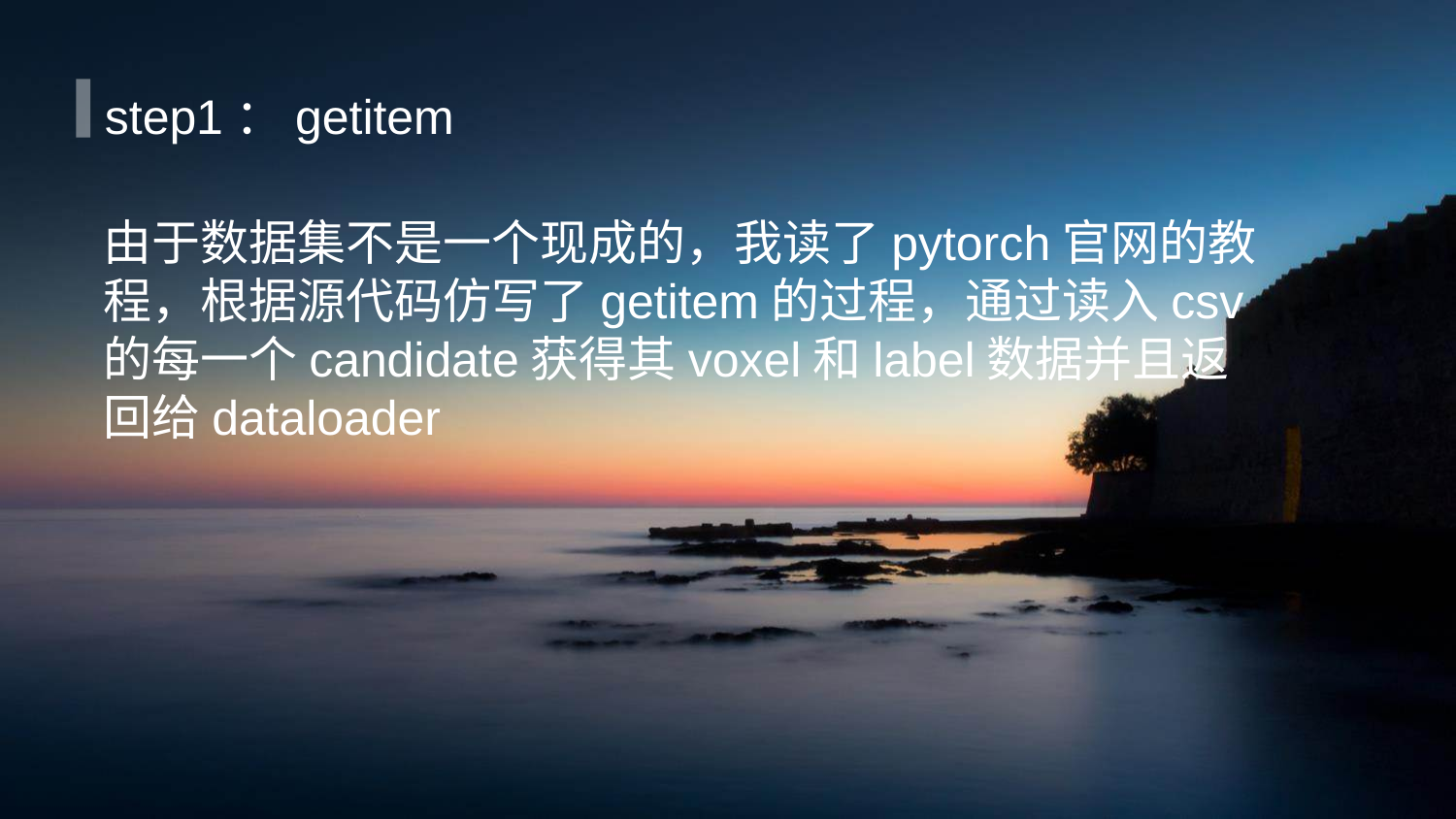

step1：getitem

由于数据集不是一个现成的，我读了pytorch官网的教程，根据源代码仿写了getitem的过程，通过读入csv的每一个candidate获得其voxel和label数据并且返回给dataloader